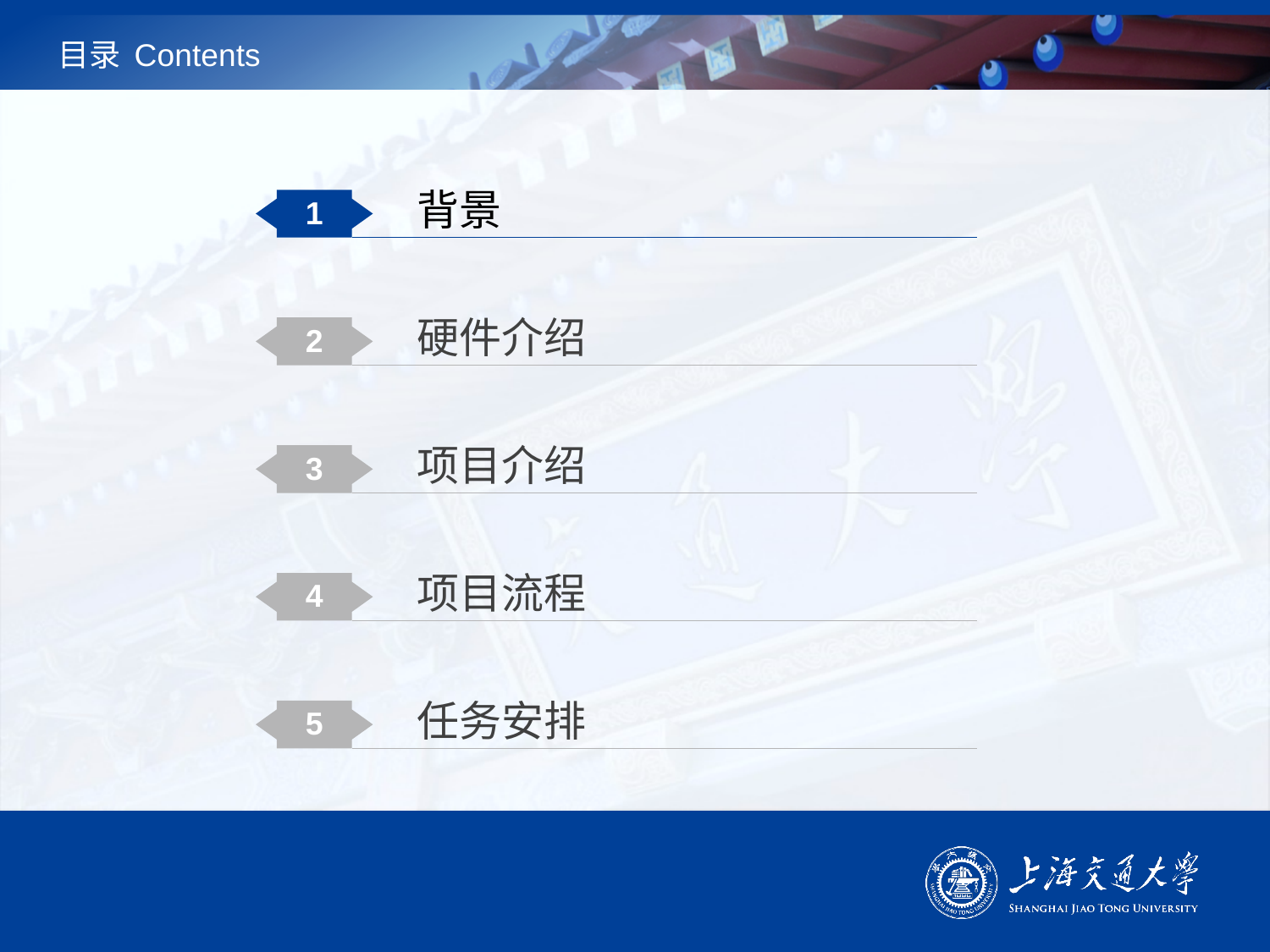

# 目录 Contents
背景
1

硬件介绍
2

项目介绍
3

项目流程
4

任务安排
5